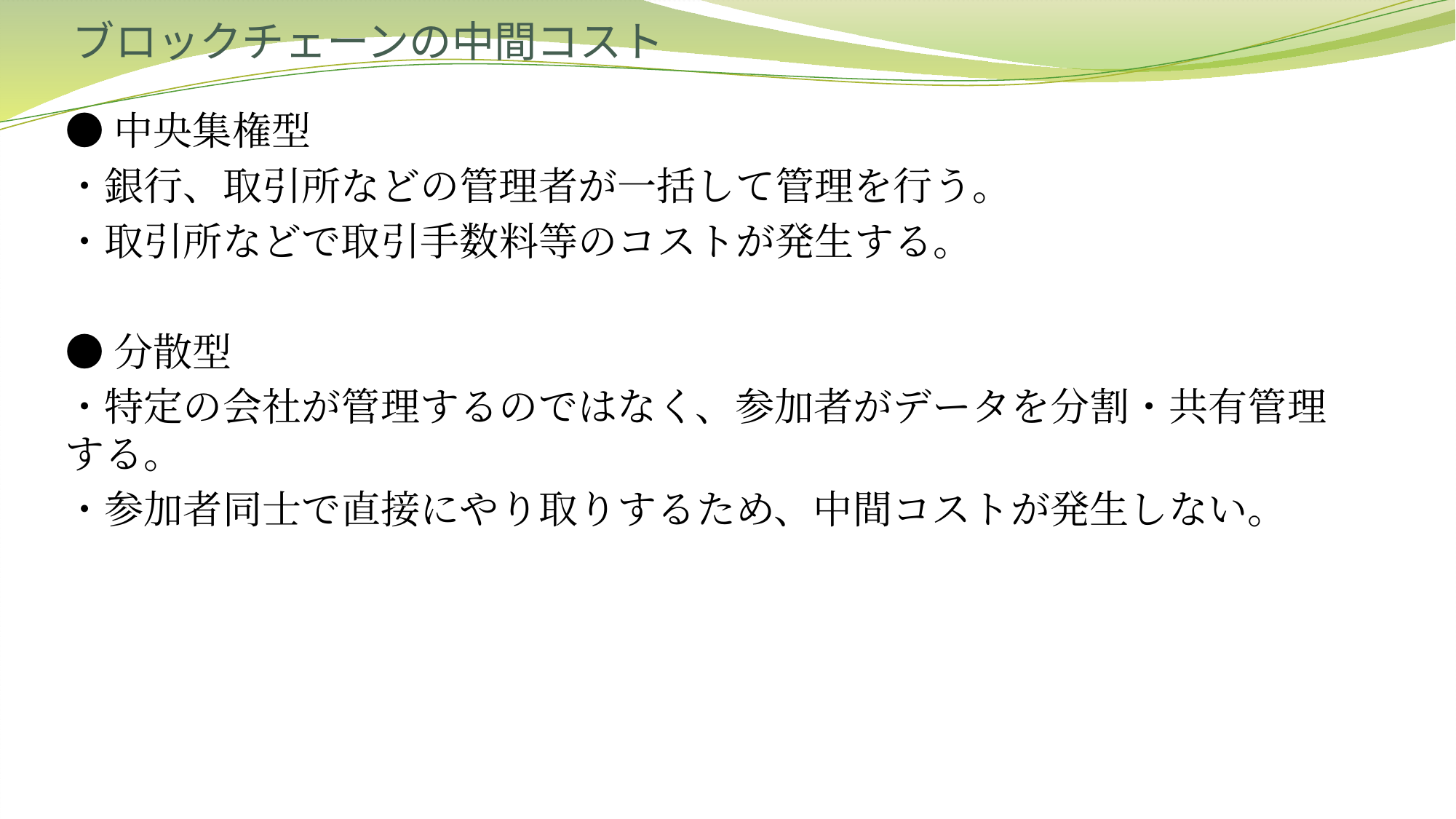

# ブロックチェーンの中間コスト
●中央集権型
・銀行、取引所などの管理者が一括して管理を行う。
・取引所などで取引手数料等のコストが発生する。

●分散型
・特定の会社が管理するのではなく、参加者がデータを分割・共有管理する。
・参加者同士で直接にやり取りするため、中間コストが発生しない。